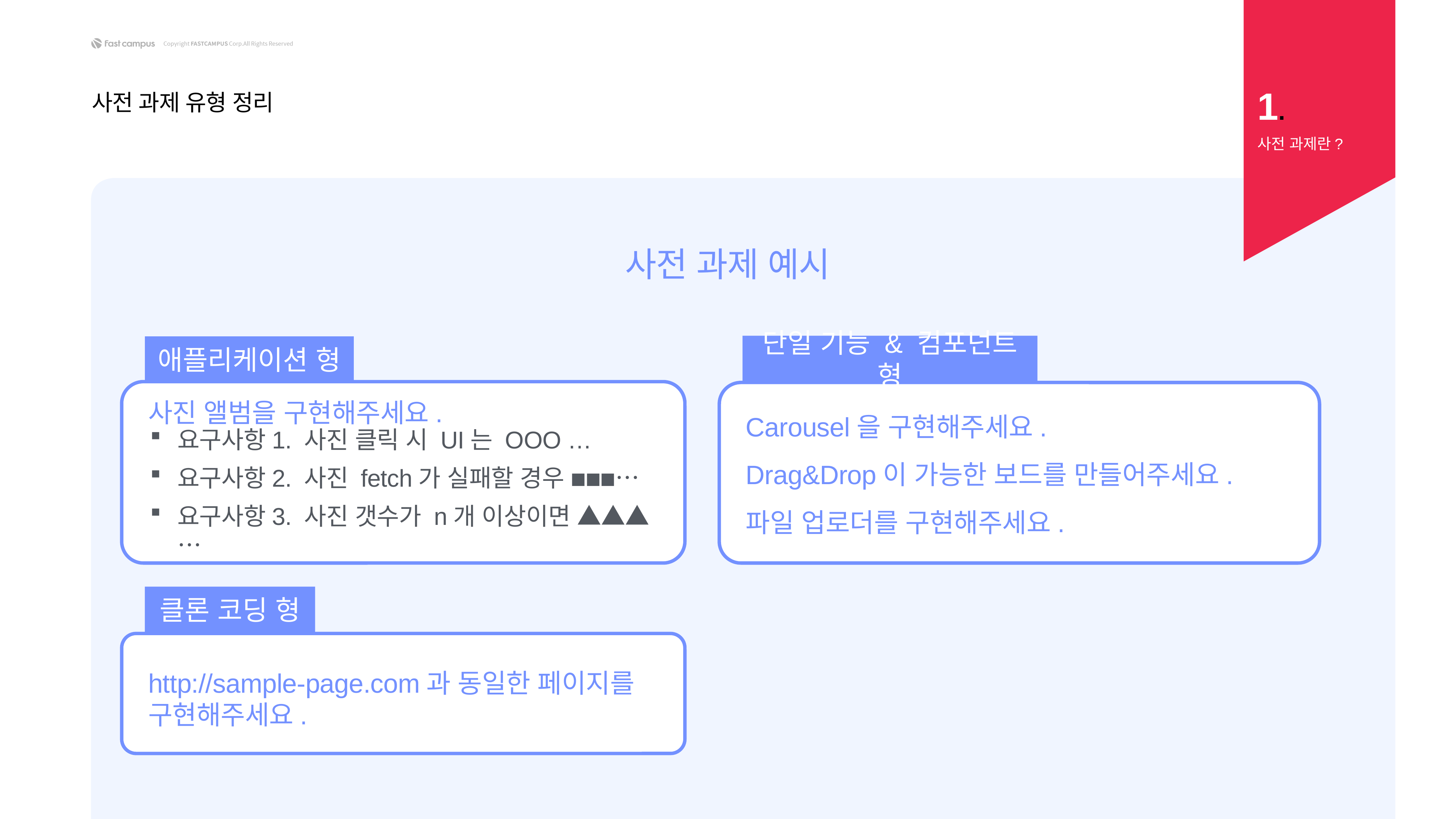

1.

사전 과제 유형 정리
사전 과제란?
사전 과제 예시
단일 기능 & 컴포넌트 형
애플리케이션 형

사진 앨범을 구현해주세요.
Carousel을 구현해주세요.
요구사항1. 사진 클릭 시 UI는 OOO …
요구사항2. 사진 fetch가 실패할 경우 ◼︎◼︎◼︎…
요구사항3. 사진 갯수가 n개 이상이면 ▲▲▲…
Drag&Drop이 가능한 보드를 만들어주세요.
파일 업로더를 구현해주세요.
클론 코딩 형

http://sample-page.com과 동일한 페이지를 구현해주세요.